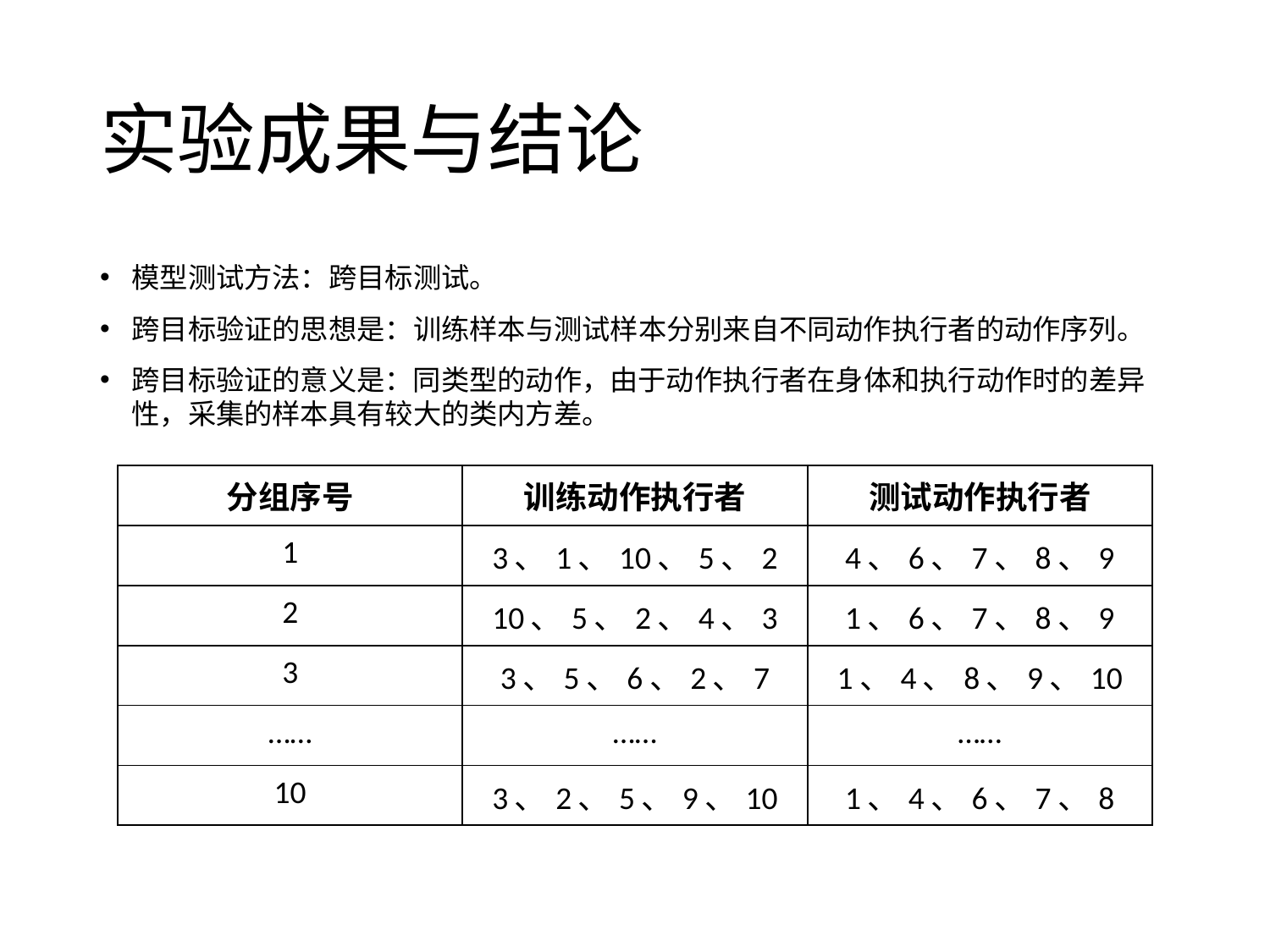

# 实验成果与结论
模型测试方法：跨目标测试。
跨目标验证的思想是：训练样本与测试样本分别来自不同动作执行者的动作序列。
跨目标验证的意义是：同类型的动作，由于动作执行者在身体和执行动作时的差异性，采集的样本具有较大的类内方差。

| 分组序号 | 训练动作执行者 | 测试动作执行者 |
| --- | --- | --- |
| 1 | 3、1、10、5、2 | 4、6、7、8、9 |
| 2 | 10、5、2、4、3 | 1、6、7、8、9 |
| 3 | 3、5、6、2、7 | 1、4、8、9、10 |
| …… | …… | …… |
| 10 | 3、2、5、9、10 | 1、4、6、7、8 |